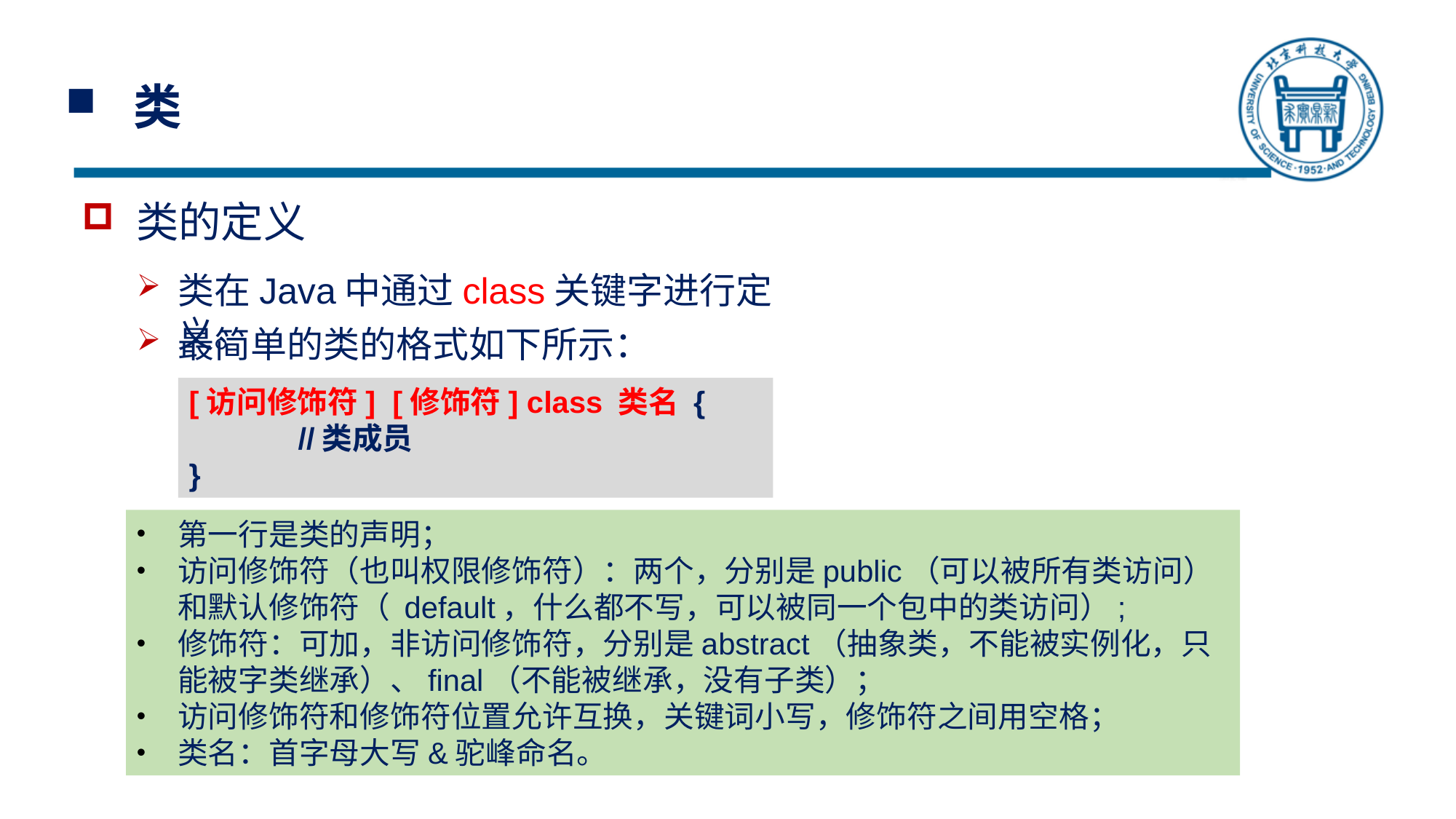

# 类
类的定义
类在Java中通过class关键字进行定义。
最简单的类的格式如下所示：
[访问修饰符]  [修饰符] class 类名 {
	//类成员
}
第一行是类的声明；
访问修饰符（也叫权限修饰符）：两个，分别是public（可以被所有类访问）和默认修饰符（ default，什么都不写，可以被同一个包中的类访问）;
修饰符：可加，非访问修饰符，分别是abstract（抽象类，不能被实例化，只能被字类继承）、final（不能被继承，没有子类）；
访问修饰符和修饰符位置允许互换，关键词小写，修饰符之间用空格；
类名：首字母大写&驼峰命名。